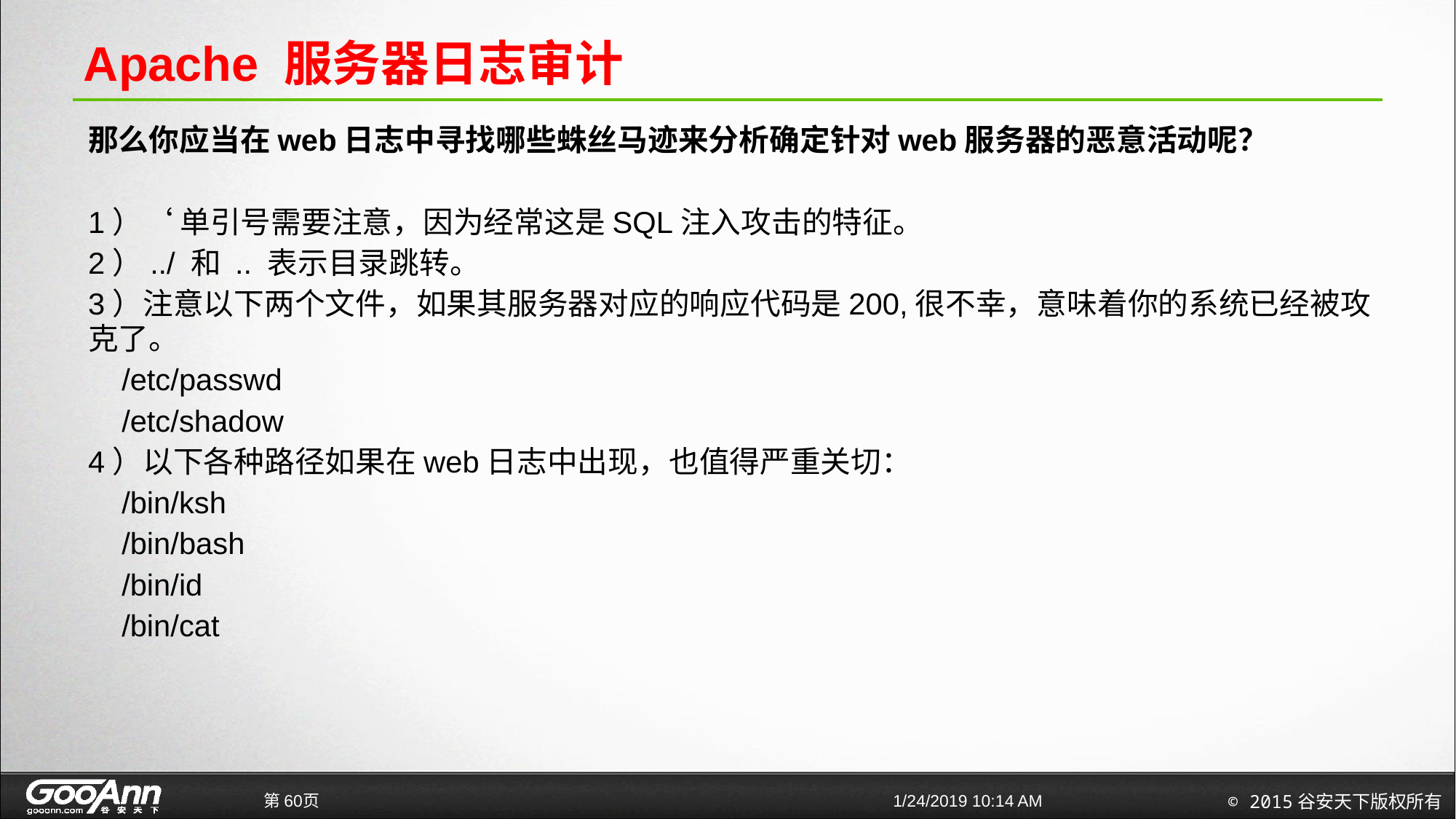

# Apache 服务器日志审计
那么你应当在web日志中寻找哪些蛛丝马迹来分析确定针对web服务器的恶意活动呢？

1）‘ 单引号需要注意，因为经常这是SQL注入攻击的特征。
2）../ 和 .. 表示目录跳转。
3）注意以下两个文件，如果其服务器对应的响应代码是200,很不幸，意味着你的系统已经被攻克了。
    /etc/passwd
    /etc/shadow
4）以下各种路径如果在web日志中出现，也值得严重关切：
    /bin/ksh
    /bin/bash
    /bin/id
    /bin/cat